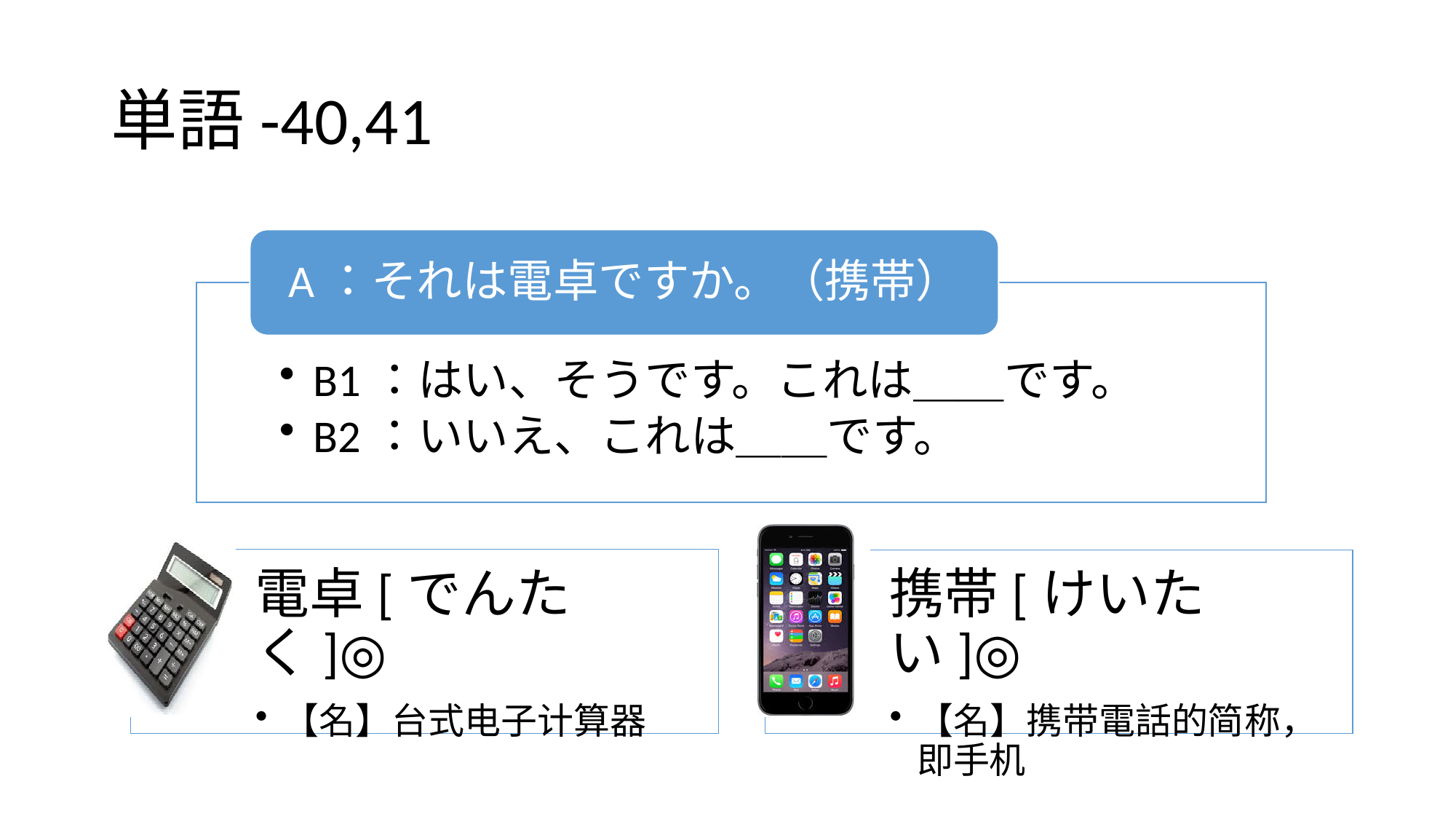

# 単語-40,41
B1：はい、そうです。これは＿＿です。
B2：いいえ、これは＿＿です。
A：それは電卓ですか。（携帯）
電卓[でんたく]◎
【名】台式电子计算器
携帯[けいたい]◎
【名】携带電話的简称，即手机